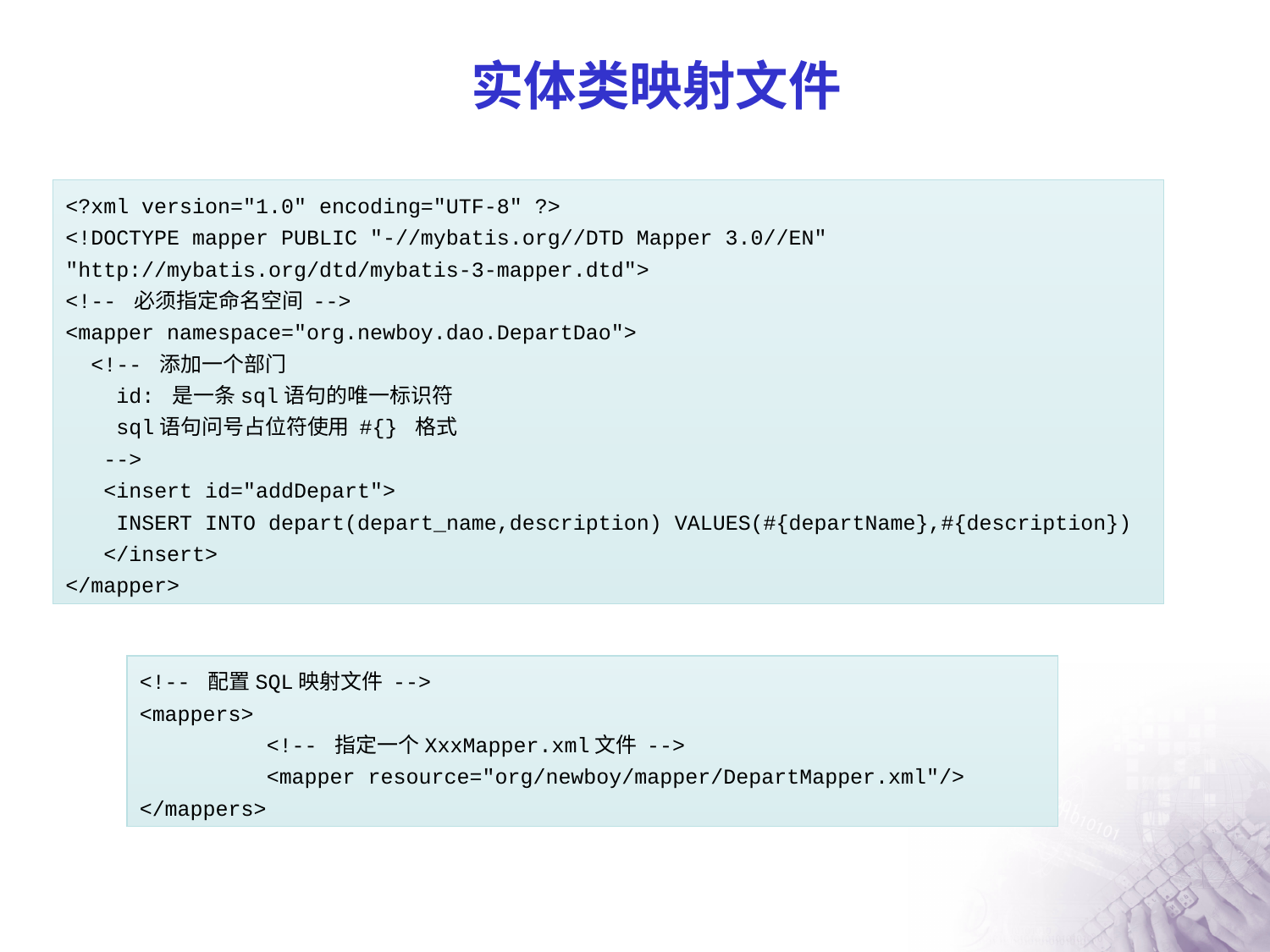

# 实体类映射文件
<?xml version="1.0" encoding="UTF-8" ?>
<!DOCTYPE mapper PUBLIC "-//mybatis.org//DTD Mapper 3.0//EN"
"http://mybatis.org/dtd/mybatis-3-mapper.dtd">
<!-- 必须指定命名空间 -->
<mapper namespace="org.newboy.dao.DepartDao">
  <!-- 添加一个部门
    id: 是一条sql语句的唯一标识符
    sql语句问号占位符使用 #{} 格式
   -->
   <insert id="addDepart">
    INSERT INTO depart(depart_name,description) VALUES(#{departName},#{description})
   </insert>
</mapper>
<!-- 配置SQL映射文件 -->
<mappers>
	<!-- 指定一个XxxMapper.xml文件 -->
	<mapper resource="org/newboy/mapper/DepartMapper.xml"/>
</mappers>